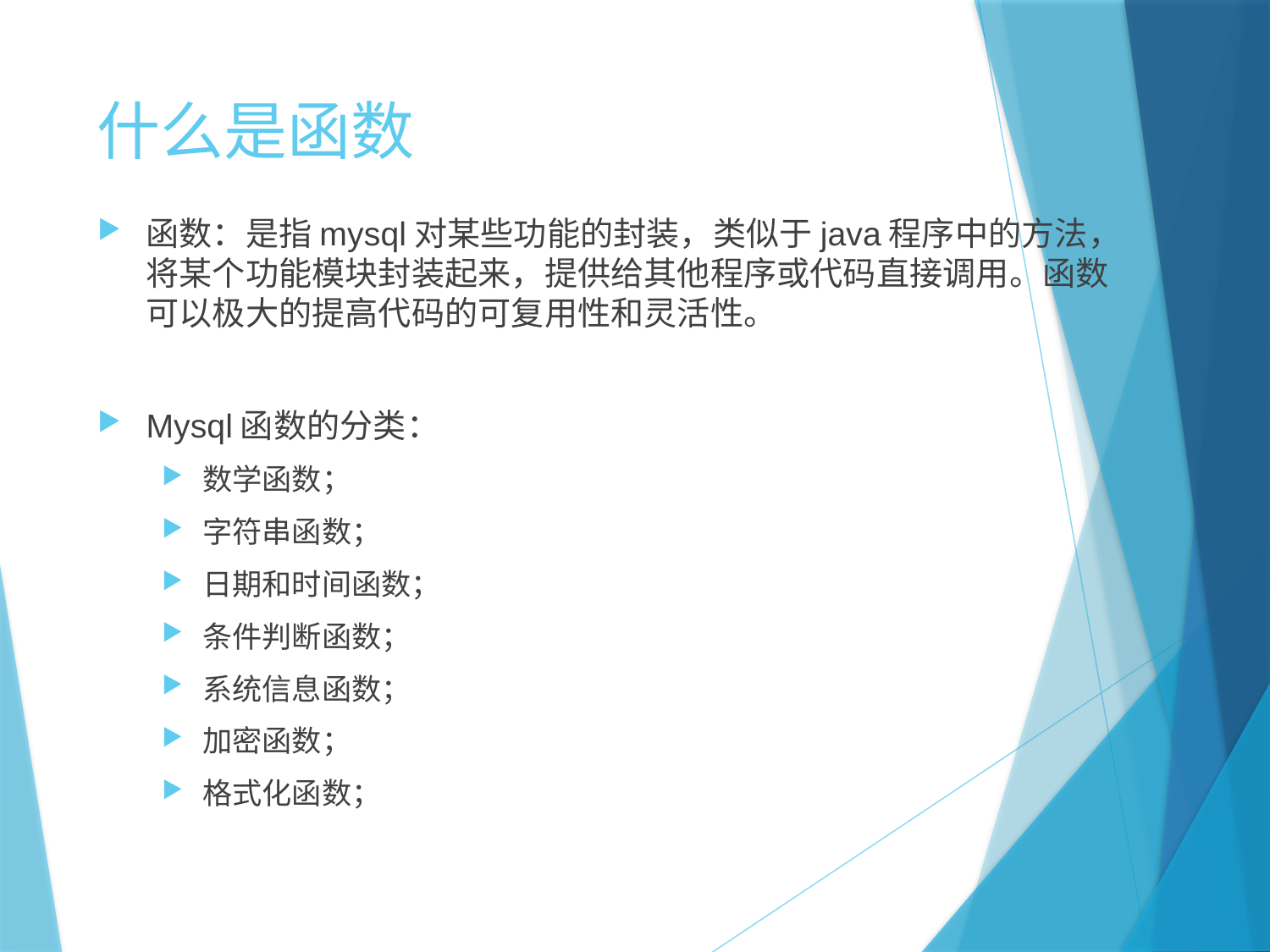

# 什么是函数
函数：是指mysql对某些功能的封装，类似于java程序中的方法，将某个功能模块封装起来，提供给其他程序或代码直接调用。函数可以极大的提高代码的可复用性和灵活性。

Mysql函数的分类：
数学函数；
字符串函数；
日期和时间函数；
条件判断函数；
系统信息函数；
加密函数；
格式化函数；